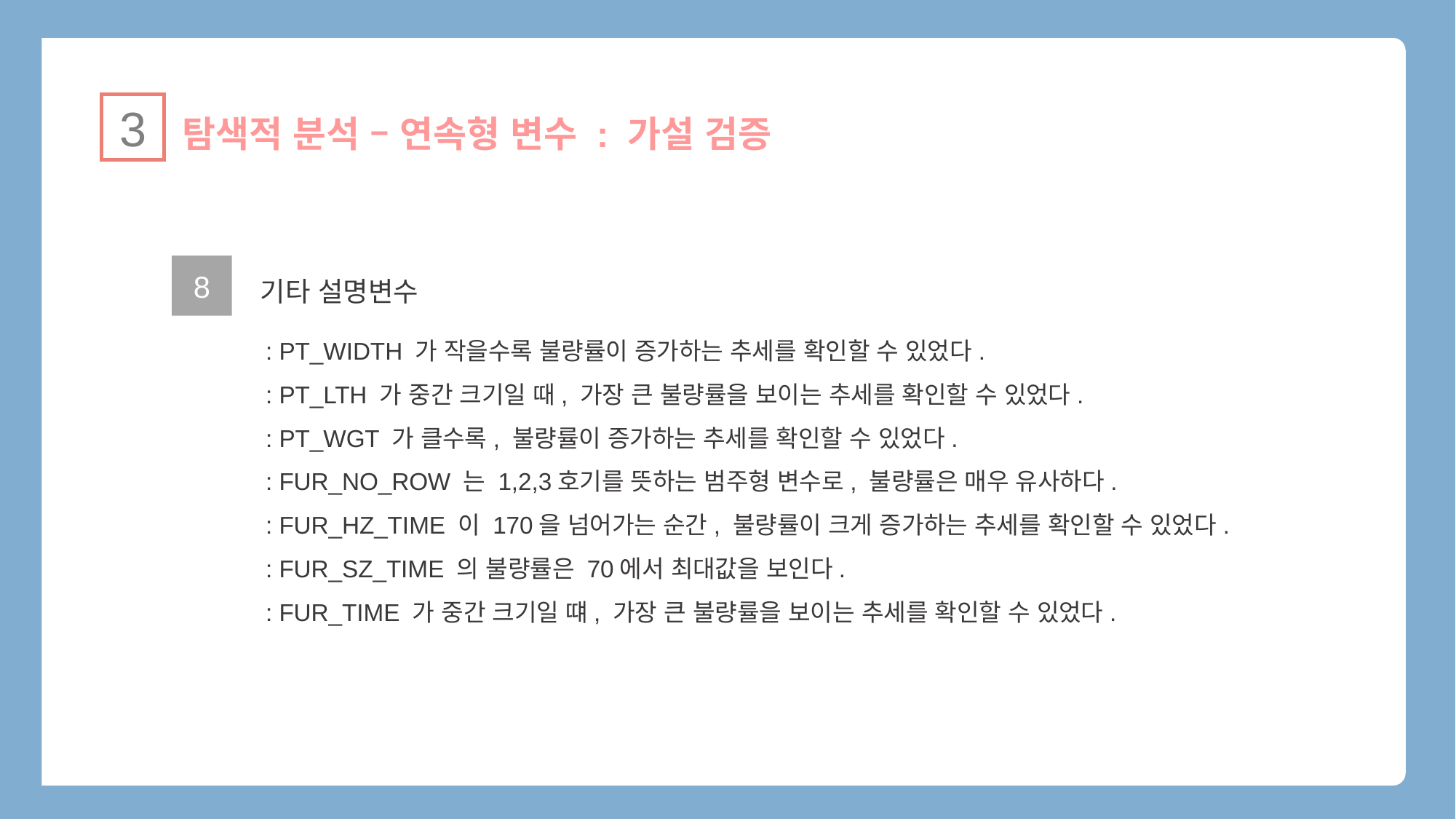

탐색적 분석 – 연속형 변수 : 가설 검증
3
8
: PT_WIDTH 가 작을수록 불량률이 증가하는 추세를 확인할 수 있었다.
: PT_LTH 가 중간 크기일 때, 가장 큰 불량률을 보이는 추세를 확인할 수 있었다.
: PT_WGT 가 클수록, 불량률이 증가하는 추세를 확인할 수 있었다.
: FUR_NO_ROW 는 1,2,3호기를 뜻하는 범주형 변수로, 불량률은 매우 유사하다.
: FUR_HZ_TIME 이 170을 넘어가는 순간, 불량률이 크게 증가하는 추세를 확인할 수 있었다.
: FUR_SZ_TIME 의 불량률은 70에서 최대값을 보인다.
: FUR_TIME 가 중간 크기일 떄, 가장 큰 불량률을 보이는 추세를 확인할 수 있었다.
기타 설명변수